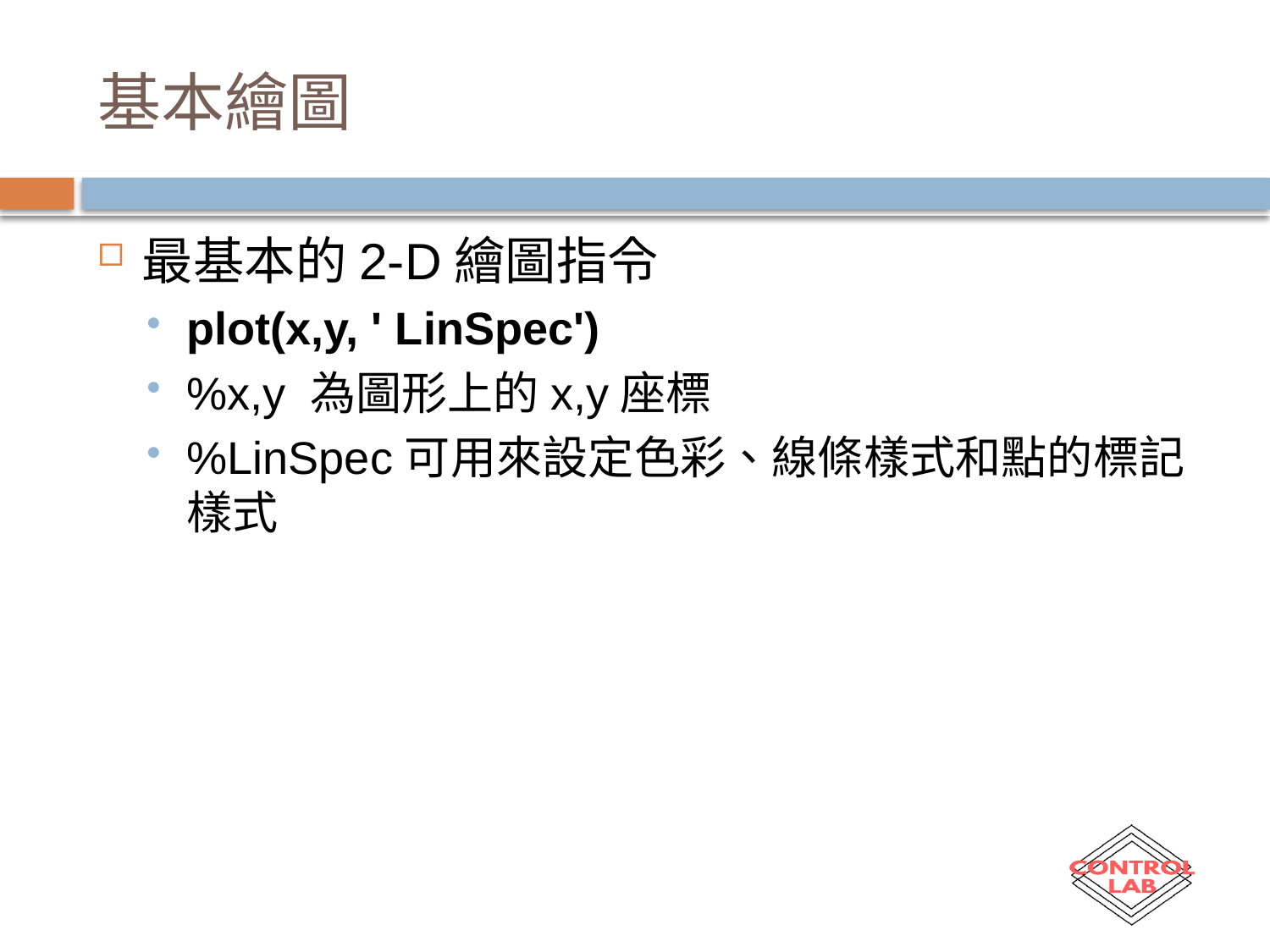

# 基本繪圖
最基本的2-D繪圖指令
plot(x,y, ' LinSpec')
%x,y 為圖形上的x,y座標
%LinSpec可用來設定色彩、線條樣式和點的標記樣式